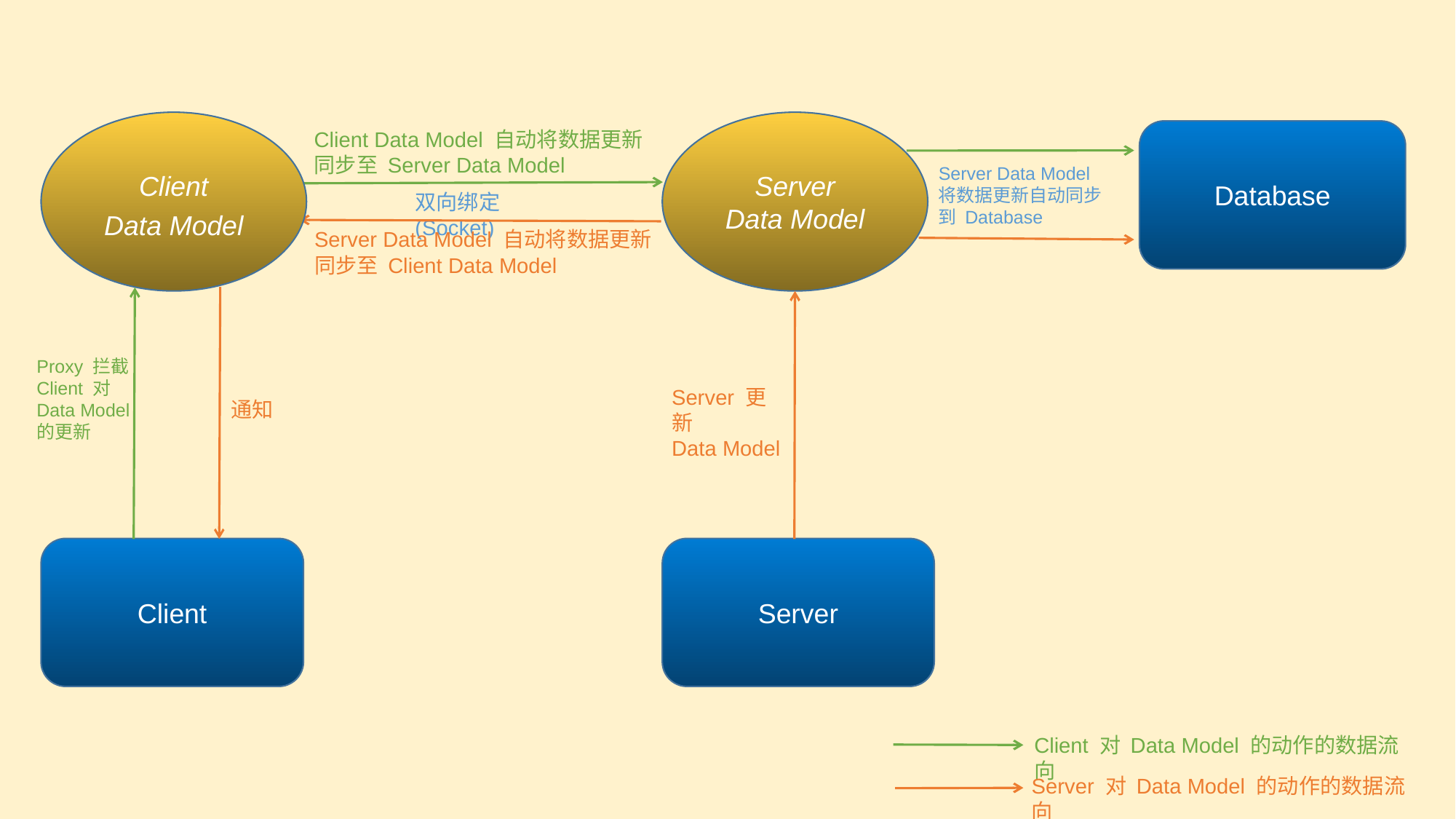

Client
Data Model
Server
Data Model
Client Data Model 自动将数据更新同步至 Server Data Model
Database
Server Data Model 将数据更新自动同步到 Database
双向绑定 (Socket)
Server Data Model 自动将数据更新同步至 Client Data Model
Proxy 拦截 Client 对 Data Model 的更新
Server 更新
Data Model
通知
Client
Server
Client 对 Data Model 的动作的数据流向
Server 对 Data Model 的动作的数据流向